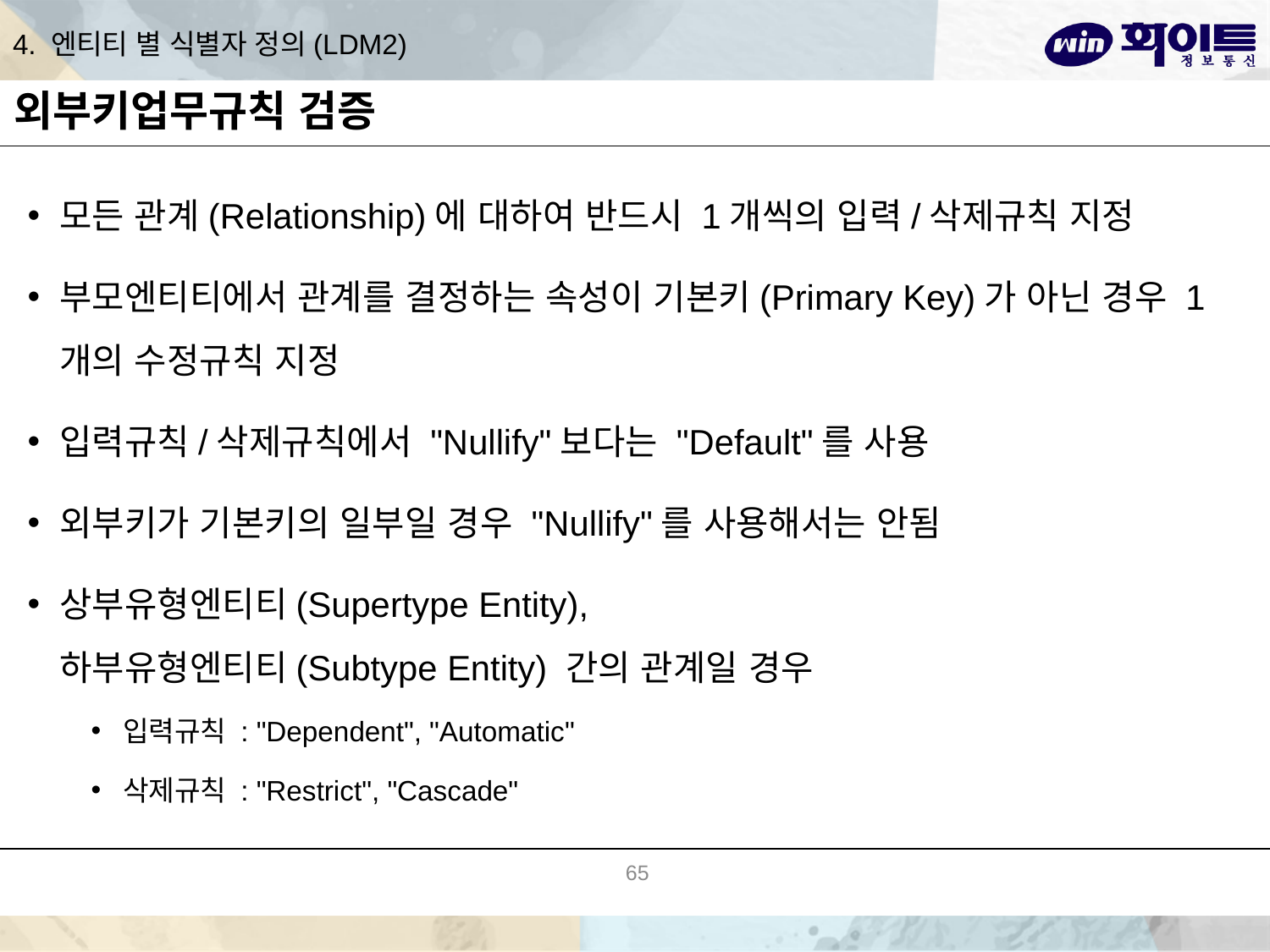

# 4. 엔티티 별 식별자 정의(LDM2)
외부키업무규칙 검증
모든 관계(Relationship)에 대하여 반드시 1개씩의 입력/삭제규칙 지정
부모엔티티에서 관계를 결정하는 속성이 기본키(Primary Key)가 아닌 경우 1개의 수정규칙 지정
입력규칙/삭제규칙에서 "Nullify"보다는 "Default"를 사용
외부키가 기본키의 일부일 경우 "Nullify"를 사용해서는 안됨
상부유형엔티티(Supertype Entity),
하부유형엔티티(Subtype Entity) 간의 관계일 경우
입력규칙 : "Dependent", "Automatic"
삭제규칙 : "Restrict", "Cascade"
65